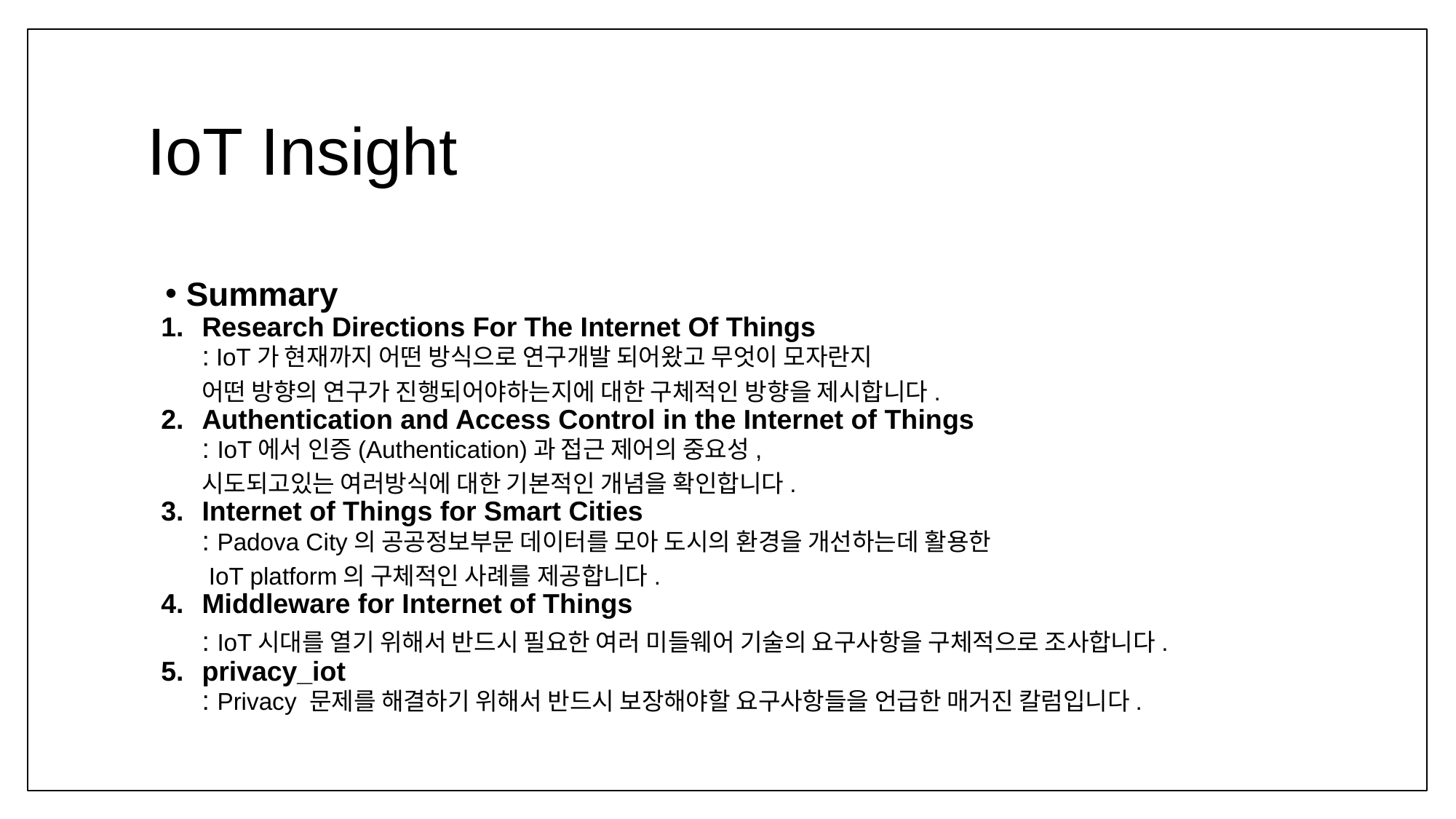

# IoT Insight
 Summary
Research Directions For The Internet Of Things
: IoT가 현재까지 어떤 방식으로 연구개발 되어왔고 무엇이 모자란지
어떤 방향의 연구가 진행되어야하는지에 대한 구체적인 방향을 제시합니다.
Authentication and Access Control in the Internet of Things
: IoT에서 인증(Authentication)과 접근 제어의 중요성,
시도되고있는 여러방식에 대한 기본적인 개념을 확인합니다.
Internet of Things for Smart Cities
: Padova City의 공공정보부문 데이터를 모아 도시의 환경을 개선하는데 활용한
 IoT platform의 구체적인 사례를 제공합니다.
Middleware for Internet of Things
: IoT시대를 열기 위해서 반드시 필요한 여러 미들웨어 기술의 요구사항을 구체적으로 조사합니다.
privacy_iot
: Privacy 문제를 해결하기 위해서 반드시 보장해야할 요구사항들을 언급한 매거진 칼럼입니다.